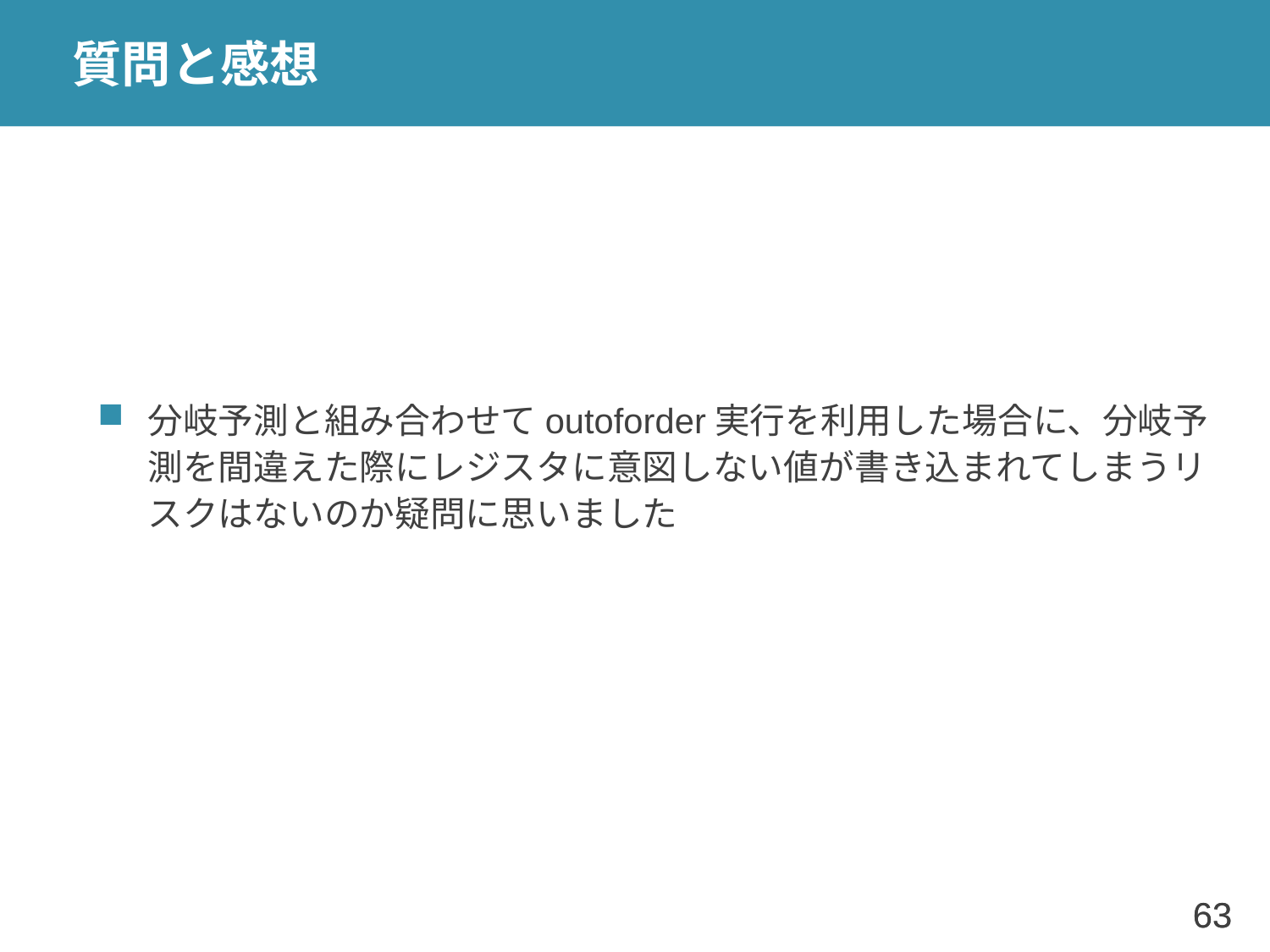

# 質問と感想
分岐予測と組み合わせてoutoforder実行を利用した場合に、分岐予測を間違えた際にレジスタに意図しない値が書き込まれてしまうリスクはないのか疑問に思いました